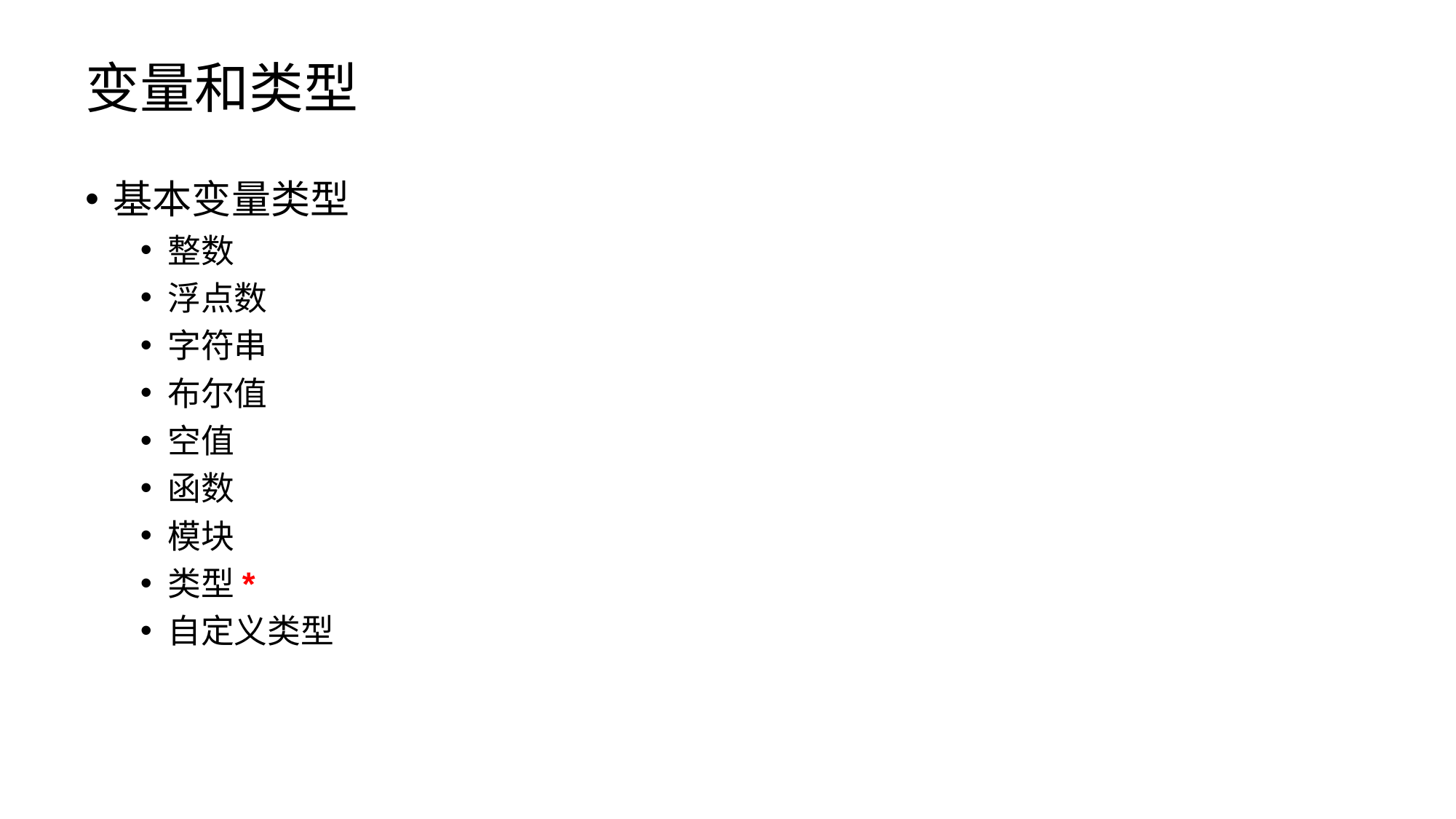

# 变量和类型
基本变量类型
整数
浮点数
字符串
布尔值
空值
函数
模块
类型*
自定义类型